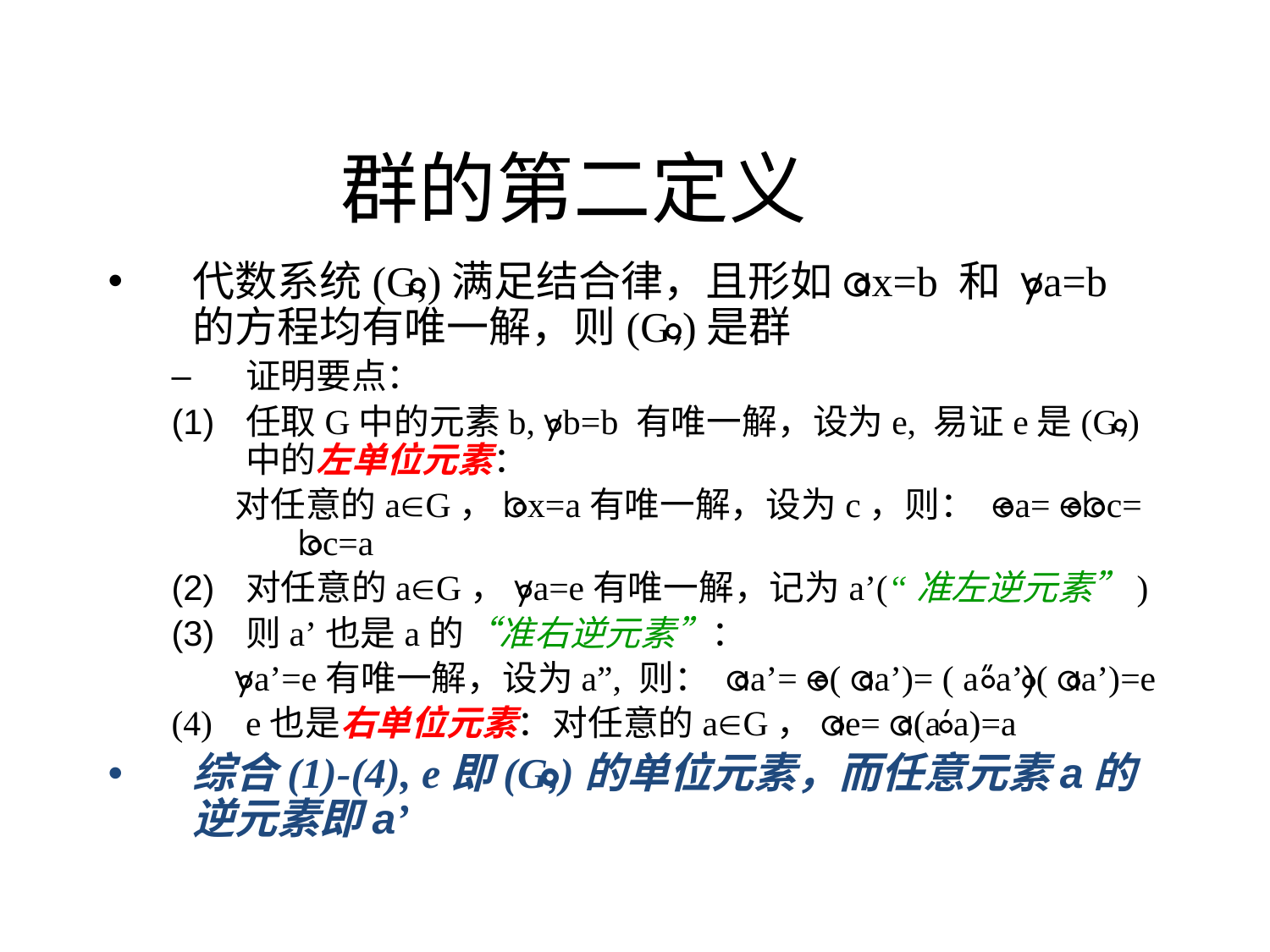

# 群的第二定义
代数系统(G,⃘)满足结合律，且形如a⃘x=b 和 y⃘a=b 的方程均有唯一解，则(G,⃘)是群
证明要点：
任取G中的元素b, y⃘b=b 有唯一解，设为e, 易证e是(G,⃘)中的左单位元素：
对任意的a∈G，b⃘x=a有唯一解，设为c，则： e⃘a= e⃘b⃘c= b⃘c=a
对任意的a∈G，y⃘a=e有唯一解，记为a’(“准左逆元素”)
则a’也是a的“准右逆元素”：
y⃘a’=e有唯一解，设为a”, 则： a⃘a’= e⃘( a⃘a’)= ( a”⃘a’)⃘( a⃘a’)=e
e也是右单位元素：对任意的a∈G，a⃘e= a⃘(a’⃘a)=a
综合(1)-(4), e即(G,⃘)的单位元素，而任意元素a的逆元素即a’